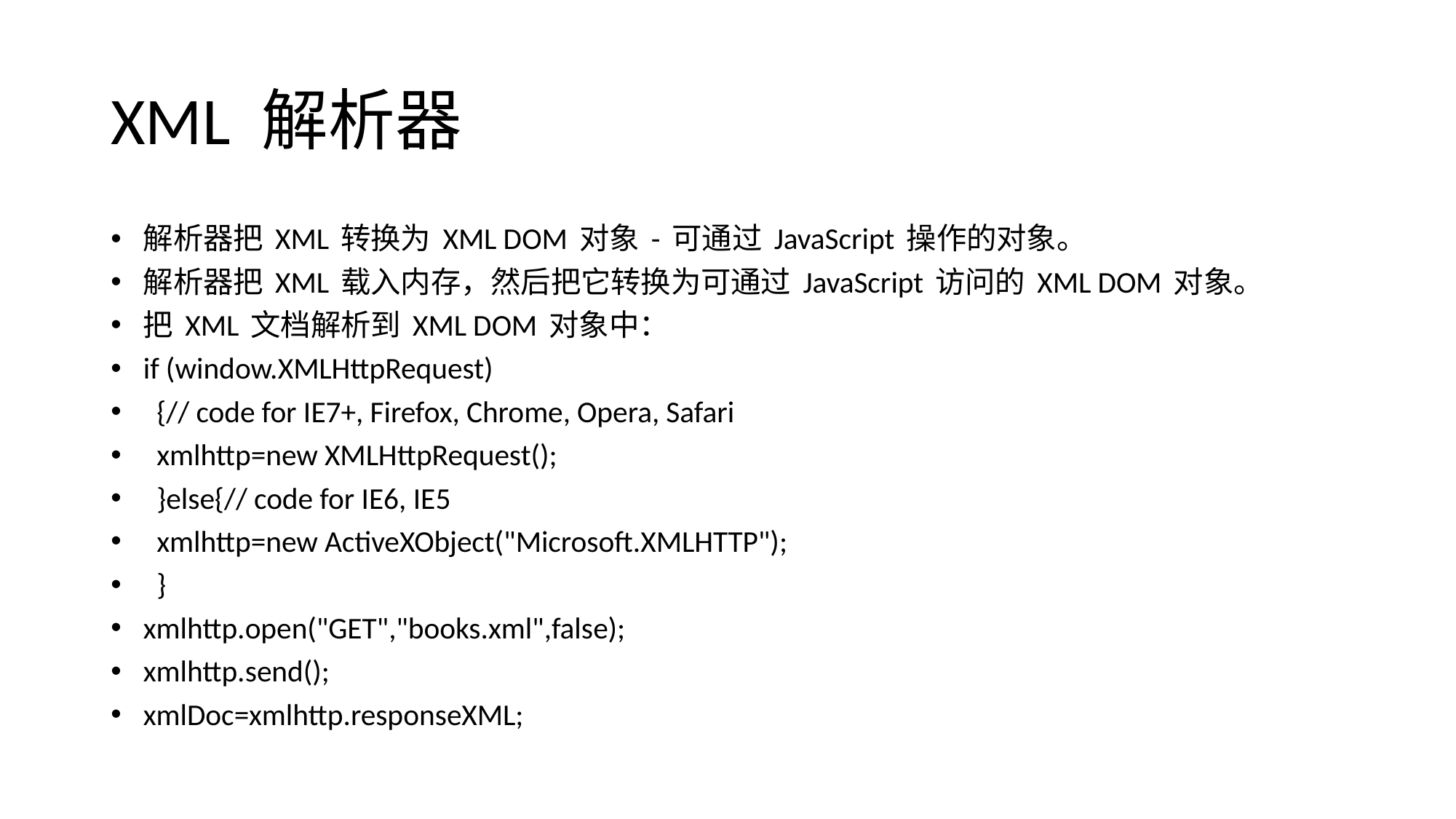

# XML 解析器
解析器把 XML 转换为 XML DOM 对象 - 可通过 JavaScript 操作的对象。
解析器把 XML 载入内存，然后把它转换为可通过 JavaScript 访问的 XML DOM 对象。
把 XML 文档解析到 XML DOM 对象中：
if (window.XMLHttpRequest)
  {// code for IE7+, Firefox, Chrome, Opera, Safari
  xmlhttp=new XMLHttpRequest();
  }else{// code for IE6, IE5
  xmlhttp=new ActiveXObject("Microsoft.XMLHTTP");
  }
xmlhttp.open("GET","books.xml",false);
xmlhttp.send();
xmlDoc=xmlhttp.responseXML;